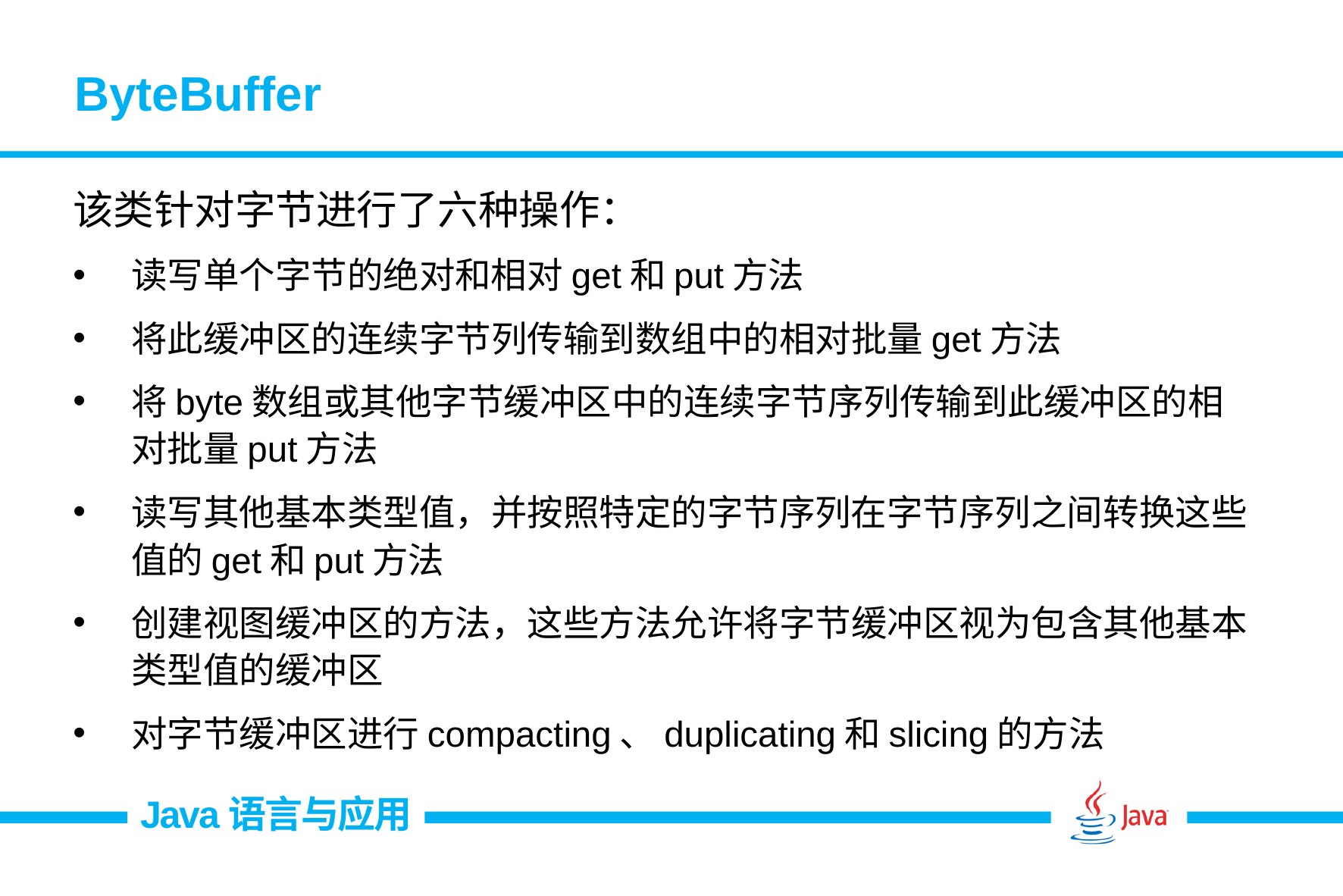

# ByteBuffer
该类针对字节进行了六种操作：
读写单个字节的绝对和相对get和put方法
将此缓冲区的连续字节列传输到数组中的相对批量get方法
将byte数组或其他字节缓冲区中的连续字节序列传输到此缓冲区的相对批量put方法
读写其他基本类型值，并按照特定的字节序列在字节序列之间转换这些值的get和put方法
创建视图缓冲区的方法，这些方法允许将字节缓冲区视为包含其他基本类型值的缓冲区
对字节缓冲区进行compacting、duplicating和slicing的方法

105